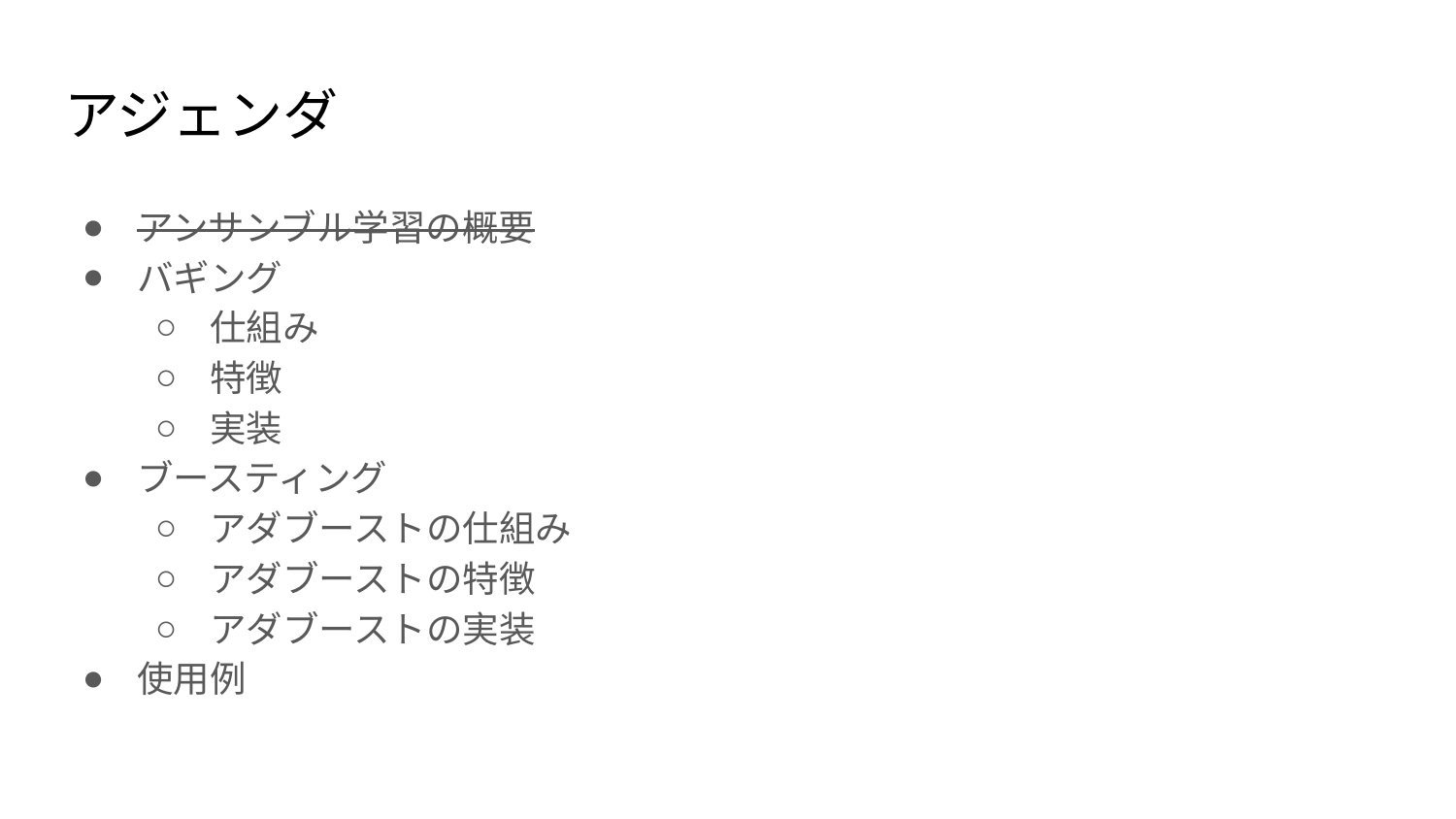

# アジェンダ
アンサンブル学習の概要
バギング
仕組み
特徴
実装
ブースティング
アダブーストの仕組み
アダブーストの特徴
アダブーストの実装
使用例